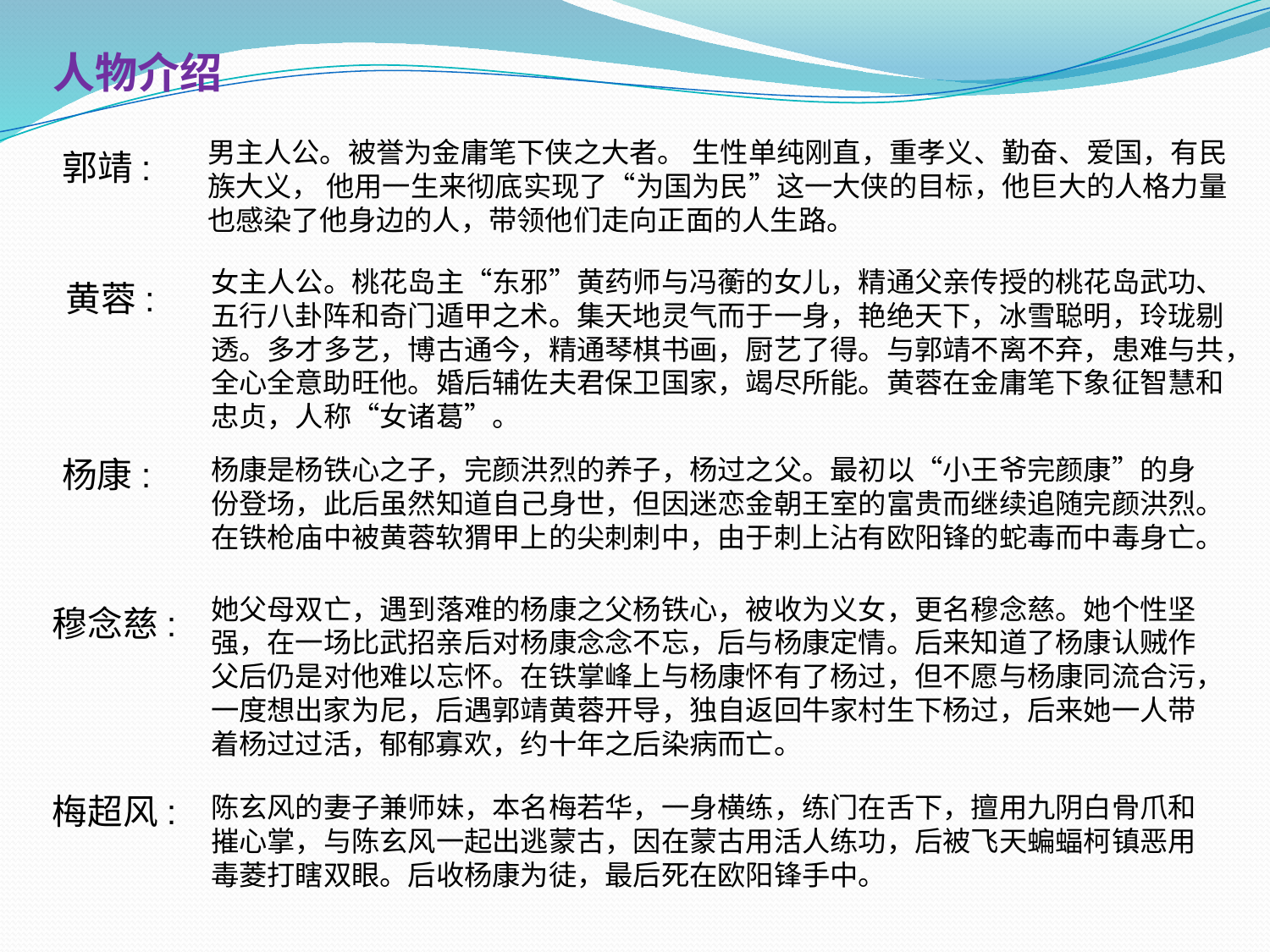

人物介绍
男主人公。被誉为金庸笔下侠之大者。 生性单纯刚直，重孝义、勤奋、爱国，有民族大义， 他用一生来彻底实现了“为国为民”这一大侠的目标，他巨大的人格力量也感染了他身边的人，带领他们走向正面的人生路。
郭靖:
女主人公。桃花岛主“东邪”黄药师与冯蘅的女儿，精通父亲传授的桃花岛武功、五行八卦阵和奇门遁甲之术。集天地灵气而于一身，艳绝天下，冰雪聪明，玲珑剔透。多才多艺，博古通今，精通琴棋书画，厨艺了得。与郭靖不离不弃，患难与共，全心全意助旺他。婚后辅佐夫君保卫国家，竭尽所能。黄蓉在金庸笔下象征智慧和忠贞，人称“女诸葛”。
黄蓉:
杨康:
杨康是杨铁心之子，完颜洪烈的养子，杨过之父。最初以“小王爷完颜康”的身份登场，此后虽然知道自己身世，但因迷恋金朝王室的富贵而继续追随完颜洪烈。在铁枪庙中被黄蓉软猬甲上的尖刺刺中，由于刺上沾有欧阳锋的蛇毒而中毒身亡。
她父母双亡，遇到落难的杨康之父杨铁心，被收为义女，更名穆念慈。她个性坚强，在一场比武招亲后对杨康念念不忘，后与杨康定情。后来知道了杨康认贼作父后仍是对他难以忘怀。在铁掌峰上与杨康怀有了杨过，但不愿与杨康同流合污，一度想出家为尼，后遇郭靖黄蓉开导，独自返回牛家村生下杨过，后来她一人带着杨过过活，郁郁寡欢，约十年之后染病而亡。
穆念慈:
梅超风:
陈玄风的妻子兼师妹，本名梅若华，一身横练，练门在舌下，擅用九阴白骨爪和摧心掌，与陈玄风一起出逃蒙古，因在蒙古用活人练功，后被飞天蝙蝠柯镇恶用毒菱打瞎双眼。后收杨康为徒，最后死在欧阳锋手中。